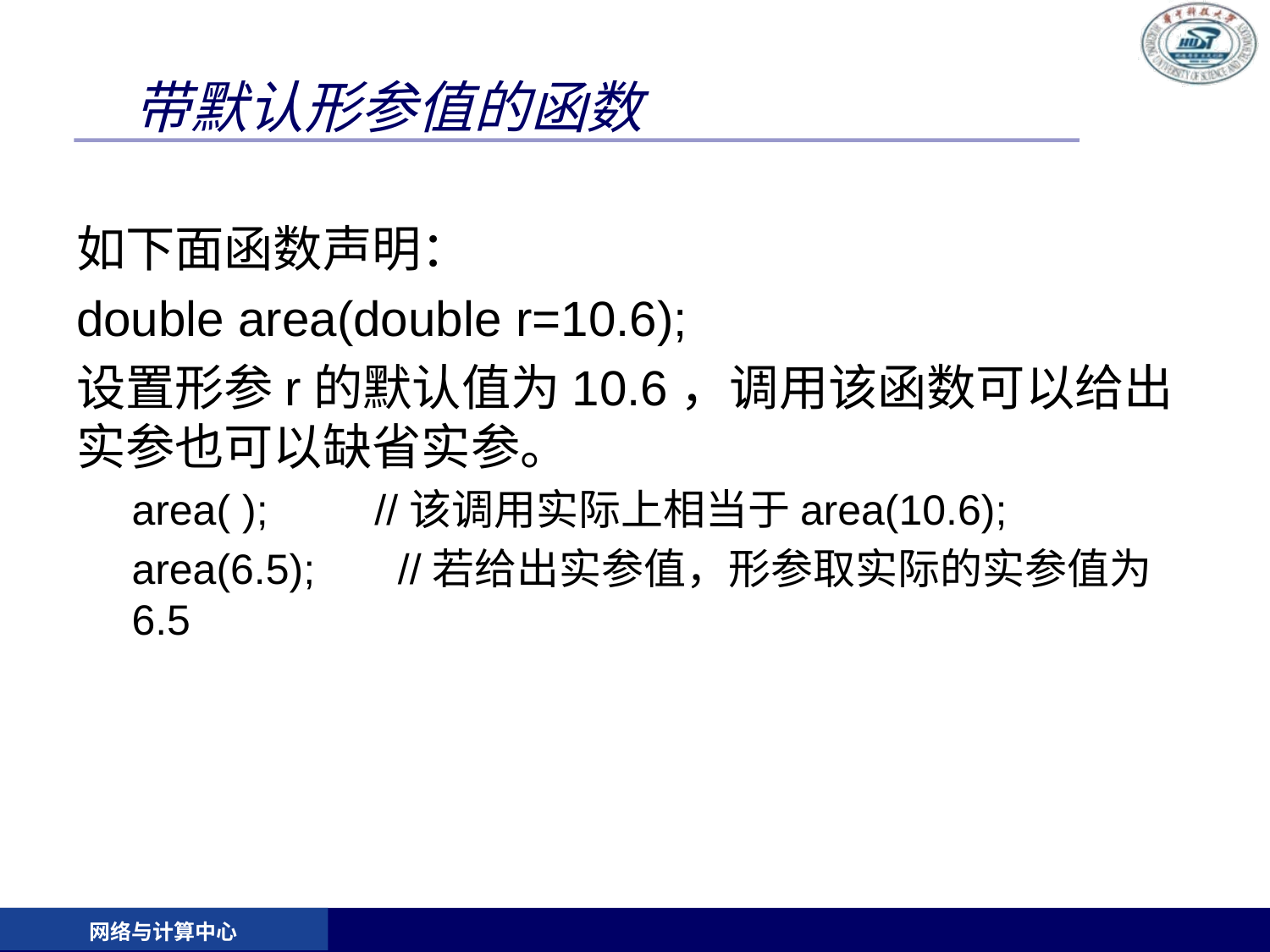

# 带默认形参值的函数
如下面函数声明：
double area(double r=10.6);
设置形参r的默认值为10.6，调用该函数可以给出实参也可以缺省实参。
area( );         //该调用实际上相当于area(10.6);
area(6.5);       //若给出实参值，形参取实际的实参值为6.5

网络与计算中心